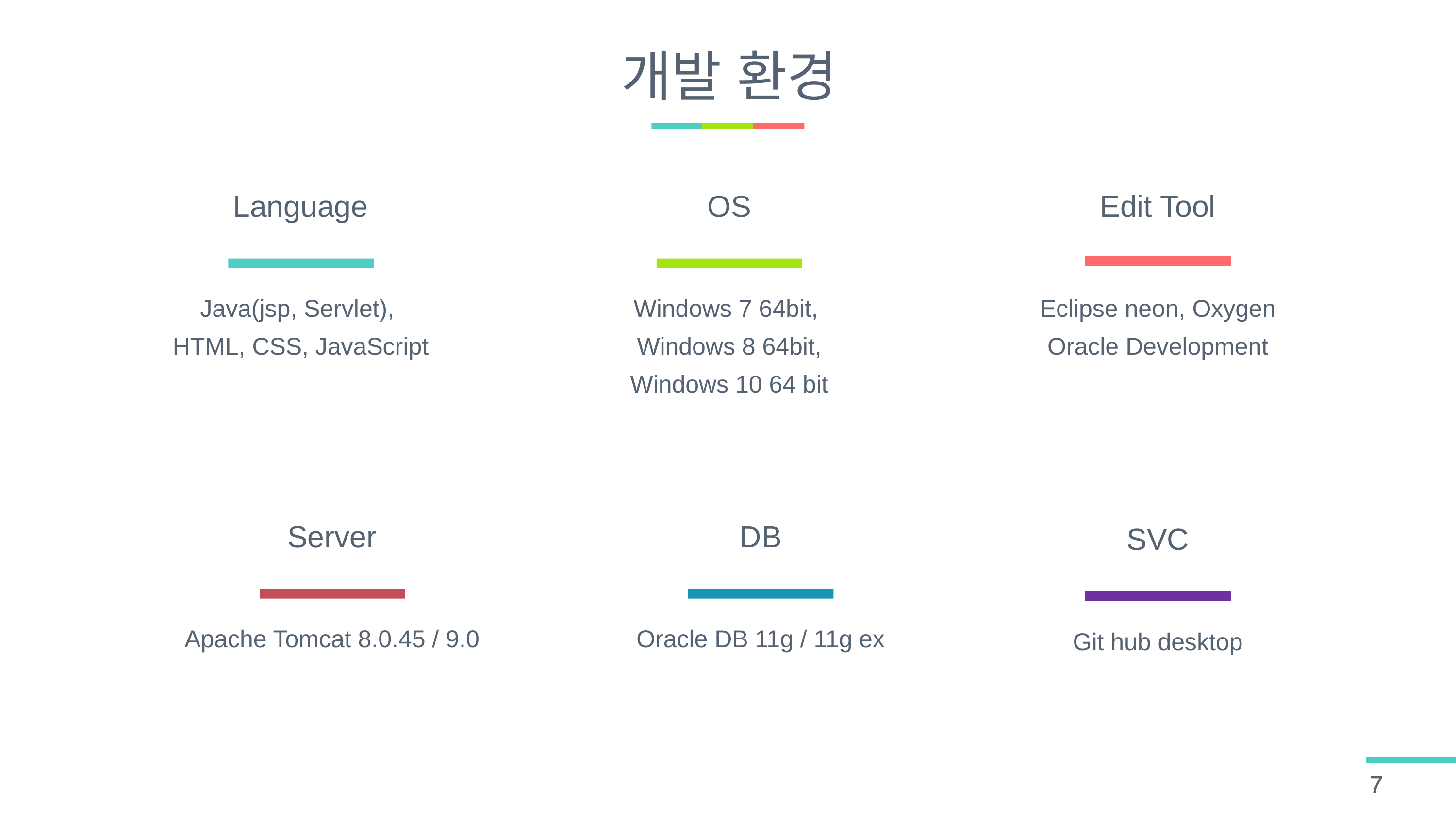

# 개발 환경
Language
OS
Edit Tool

Java(jsp, Servlet),
HTML, CSS, JavaScript
Windows 7 64bit,
Windows 8 64bit,
Windows 10 64 bit
Eclipse neon, Oxygen
Oracle Development
Server
DB
SVC

Apache Tomcat 8.0.45 / 9.0
Oracle DB 11g / 11g ex
Git hub desktop
7
7